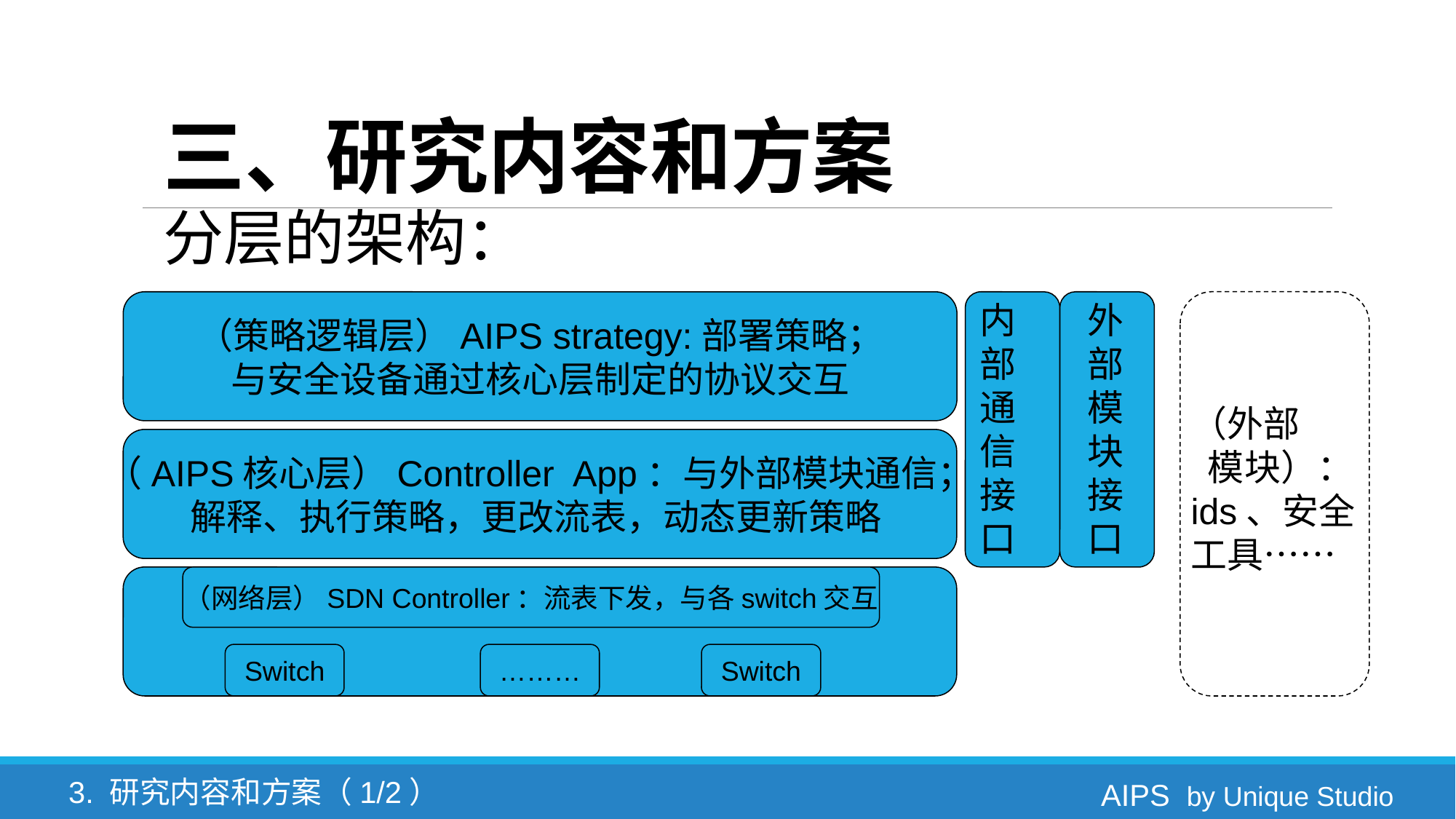

# 三、研究内容和方案
分层的架构：

（策略逻辑层）AIPS strategy:部署策略；
与安全设备通过核心层制定的协议交互

（AIPS核心层）Controller  App：与外部模块通信；
解释、执行策略，更改流表，动态更新策略

（网络层）SDN Controller：流表下发，与各switch交互
Switch
………
Switch

内部通信接口
外部模块接口

（外部
 模块）：
ids、安全工具……

AIPS  by Unique Studio
3. 研究内容和方案（1/2）
AIPS  by Unique Studio